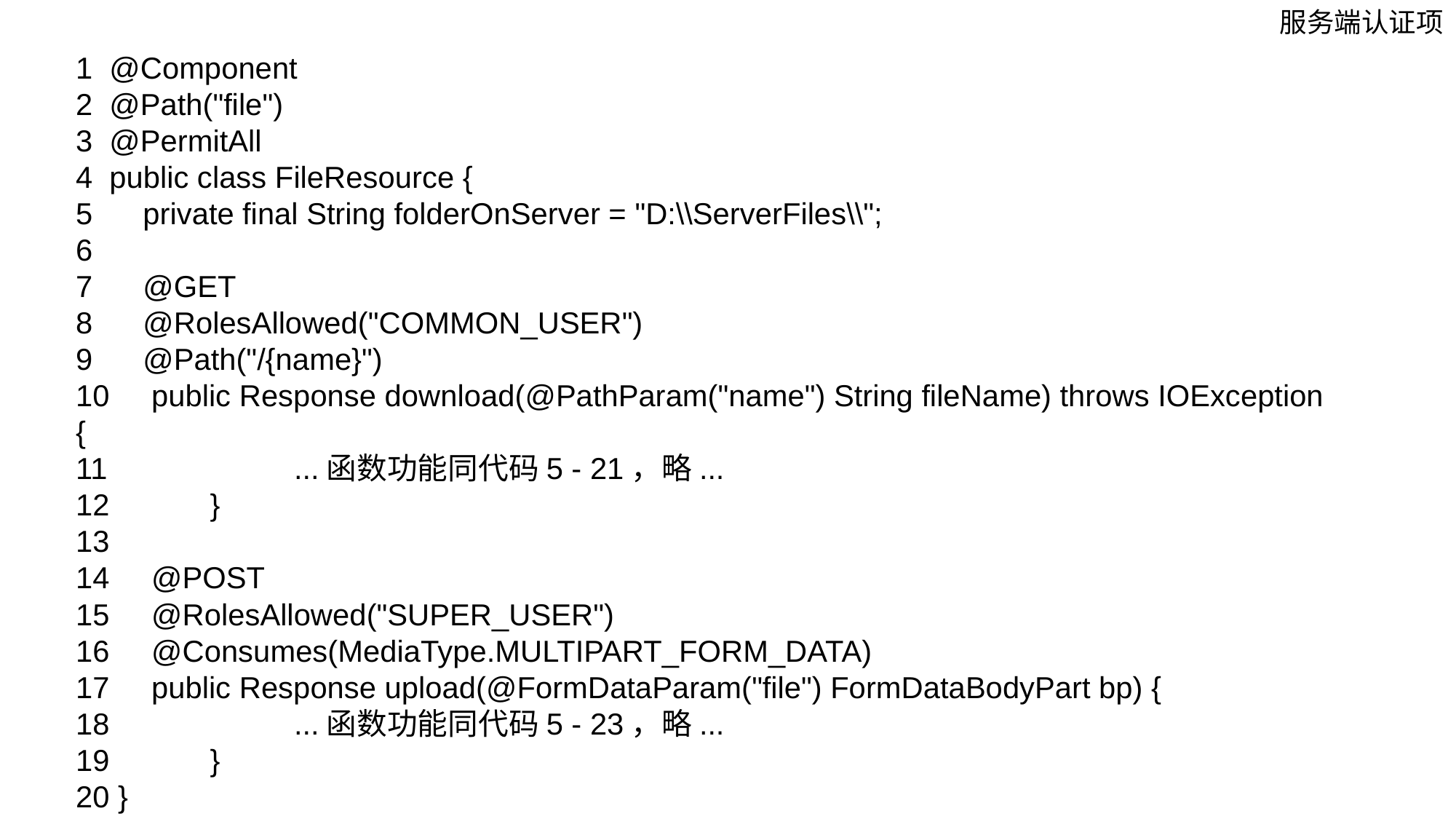

服务端认证项
1  @Component
2  @Path("file")
3  @PermitAll
4  public class FileResource {
5      private final String folderOnServer = "D:\\ServerFiles\\";
6
7      @GET
8      @RolesAllowed("COMMON_USER")
9      @Path("/{name}")
10     public Response download(@PathParam("name") String fileName) throws IOException {
11 		...函数功能同代码5 - 21，略...
12 	   }
13
14     @POST
15     @RolesAllowed("SUPER_USER")
16     @Consumes(MediaType.MULTIPART_FORM_DATA)
17     public Response upload(@FormDataParam("file") FormDataBodyPart bp) {
18 		...函数功能同代码5 - 23，略...
19 	   }
20 }